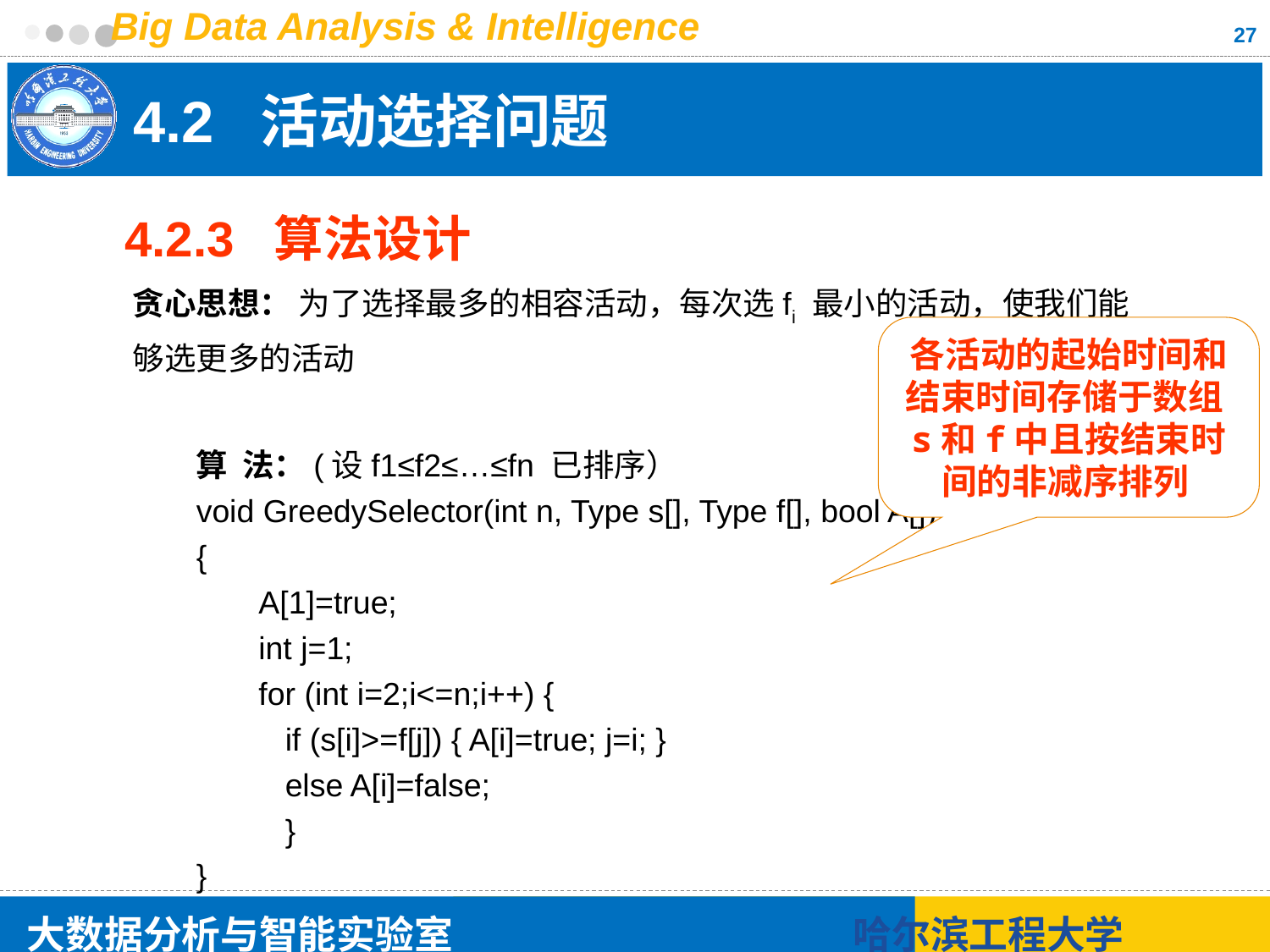

27
# 4.2  活动选择问题
4.2.3  算法设计
贪心思想： 为了选择最多的相容活动，每次选fi 最小的活动，使我们能够选更多的活动

算  法：(设f1≤f2≤…≤fn 已排序）
void GreedySelector(int n, Type s[], Type f[], bool A[])
{
       A[1]=true;
       int j=1;
       for (int i=2;i<=n;i++) {
          if (s[i]>=f[j]) { A[i]=true; j=i; }
          else A[i]=false;
          }
}
各活动的起始时间和结束时间存储于数组s和f中且按结束时间的非减序排列